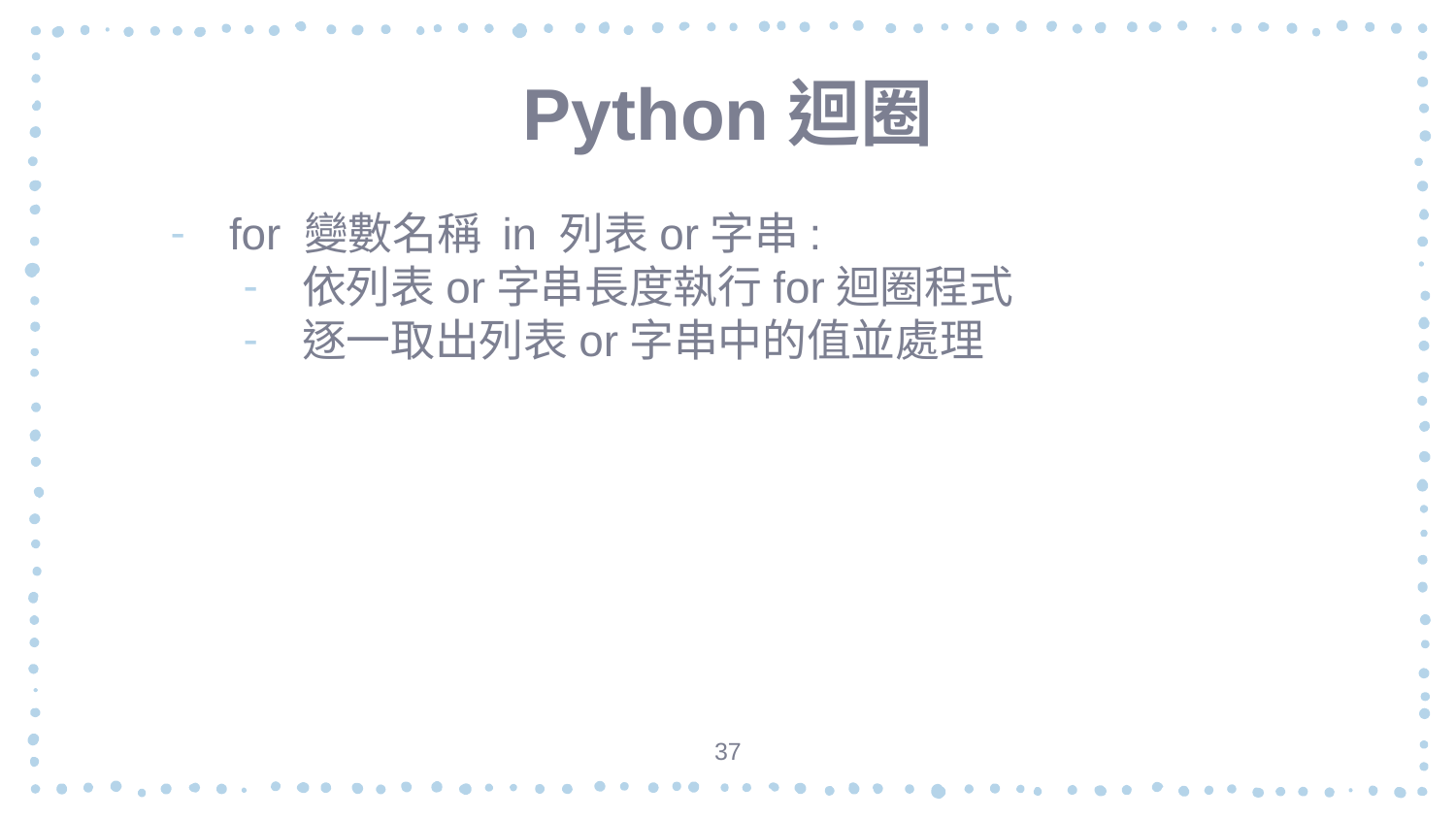

# Python迴圈
for 變數名稱 in 列表or字串:
依列表or字串長度執行for迴圈程式
逐一取出列表or字串中的值並處理
37